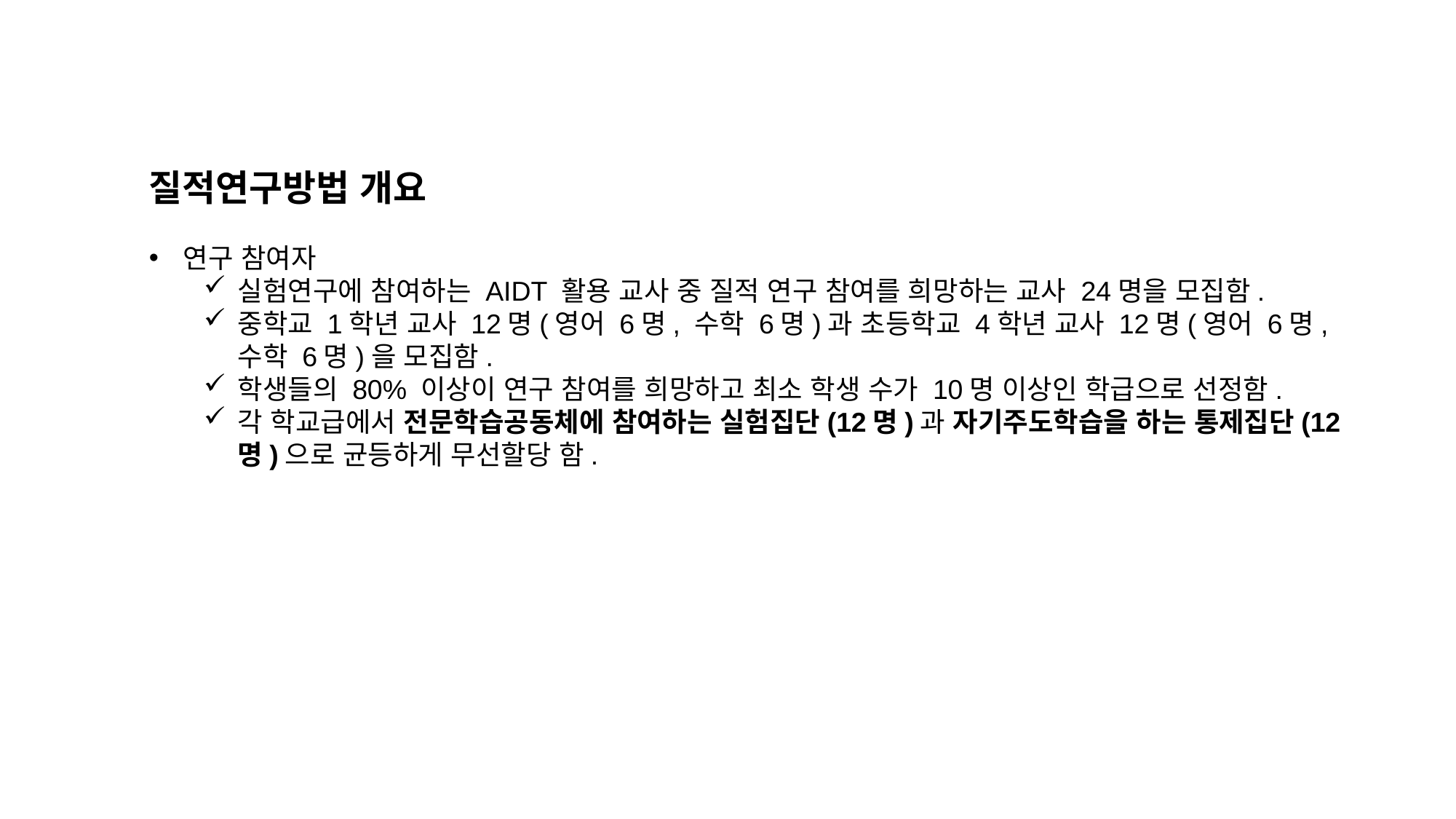

질적연구방법 개요

연구 참여자
실험연구에 참여하는 AIDT 활용 교사 중 질적 연구 참여를 희망하는 교사 24명을 모집함.
중학교 1학년 교사 12명(영어 6명, 수학 6명)과 초등학교 4학년 교사 12명(영어 6명, 수학 6명)을 모집함.
학생들의 80% 이상이 연구 참여를 희망하고 최소 학생 수가 10명 이상인 학급으로 선정함.
각 학교급에서 전문학습공동체에 참여하는 실험집단(12명)과 자기주도학습을 하는 통제집단(12명)으로 균등하게 무선할당 함.